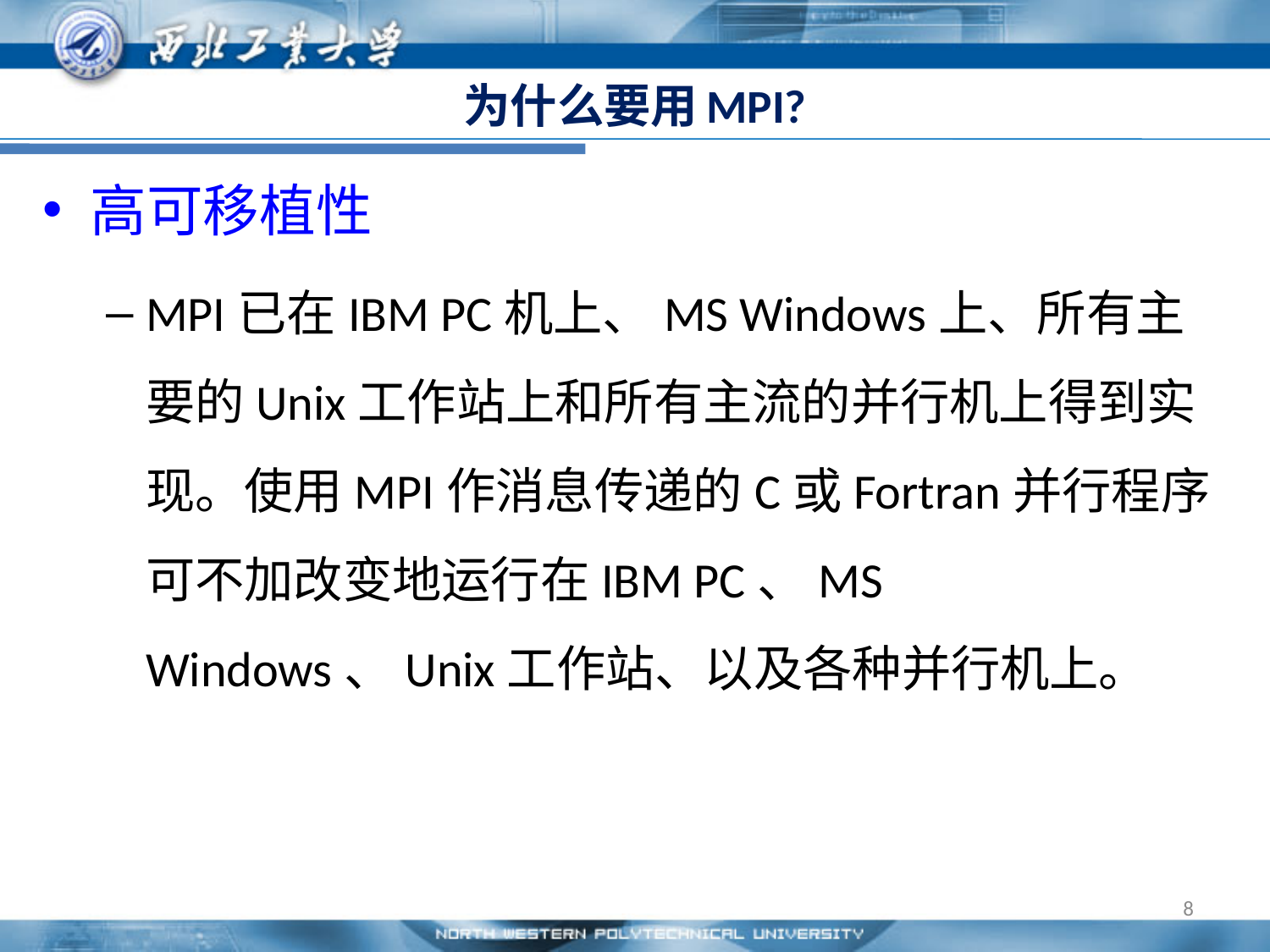

# 为什么要用MPI?
高可移植性
MPI已在IBM PC机上、MS Windows上、所有主要的Unix工作站上和所有主流的并行机上得到实现。使用MPI作消息传递的C或Fortran并行程序可不加改变地运行在IBM PC、MS Windows、Unix工作站、以及各种并行机上。

8